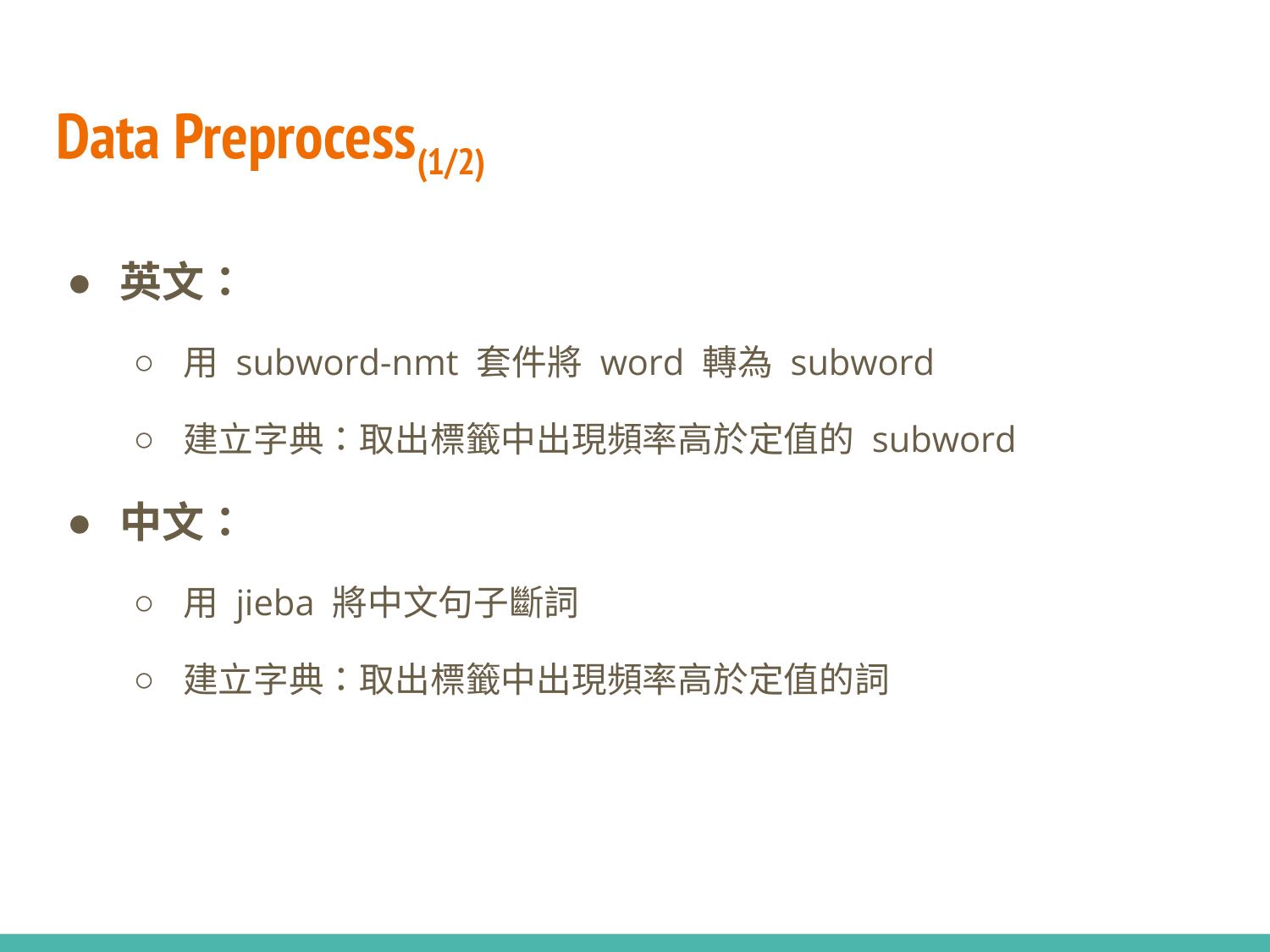

# Data Preprocess(1/2)
英文：
用 subword-nmt 套件將 word 轉為 subword
建立字典：取出標籤中出現頻率高於定值的 subword
中文：
用 jieba 將中文句子斷詞
建立字典：取出標籤中出現頻率高於定值的詞